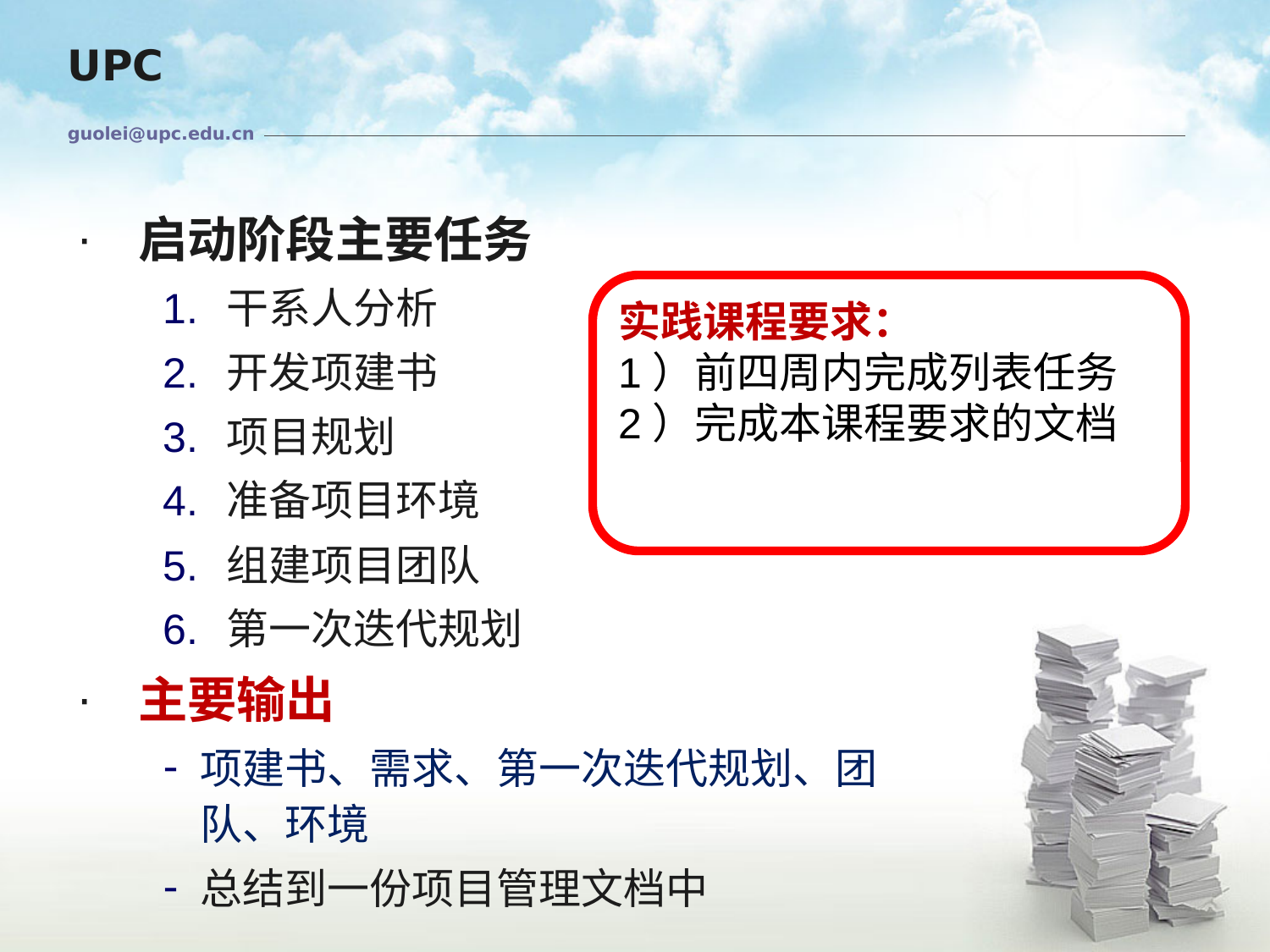

guolei@upc.edu.cn
启动阶段主要任务
干系人分析
开发项建书
项目规划
准备项目环境
组建项目团队
第一次迭代规划
主要输出
项建书、需求、第一次迭代规划、团队、环境
总结到一份项目管理文档中
实践课程要求：
1）前四周内完成列表任务
2）完成本课程要求的文档